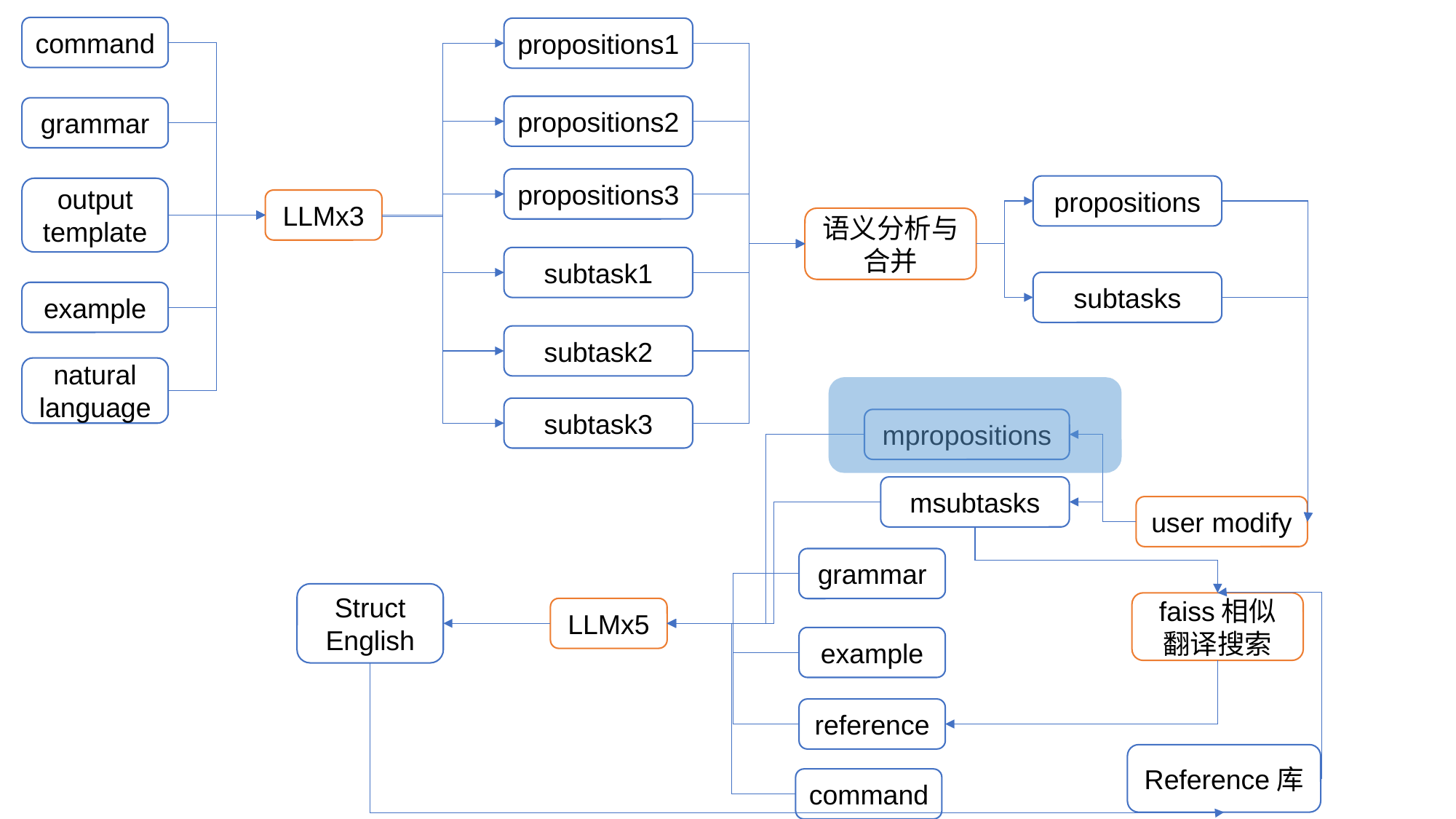

command
propositions1
propositions2
grammar
propositions3
propositions
output template
LLMx3
语义分析与合并
subtask1
subtasks
example
subtask2
natural language

subtask3
mpropositions
msubtasks
user modify
grammar
Struct English
faiss相似翻译搜索
LLMx5
example
reference
Reference库
command